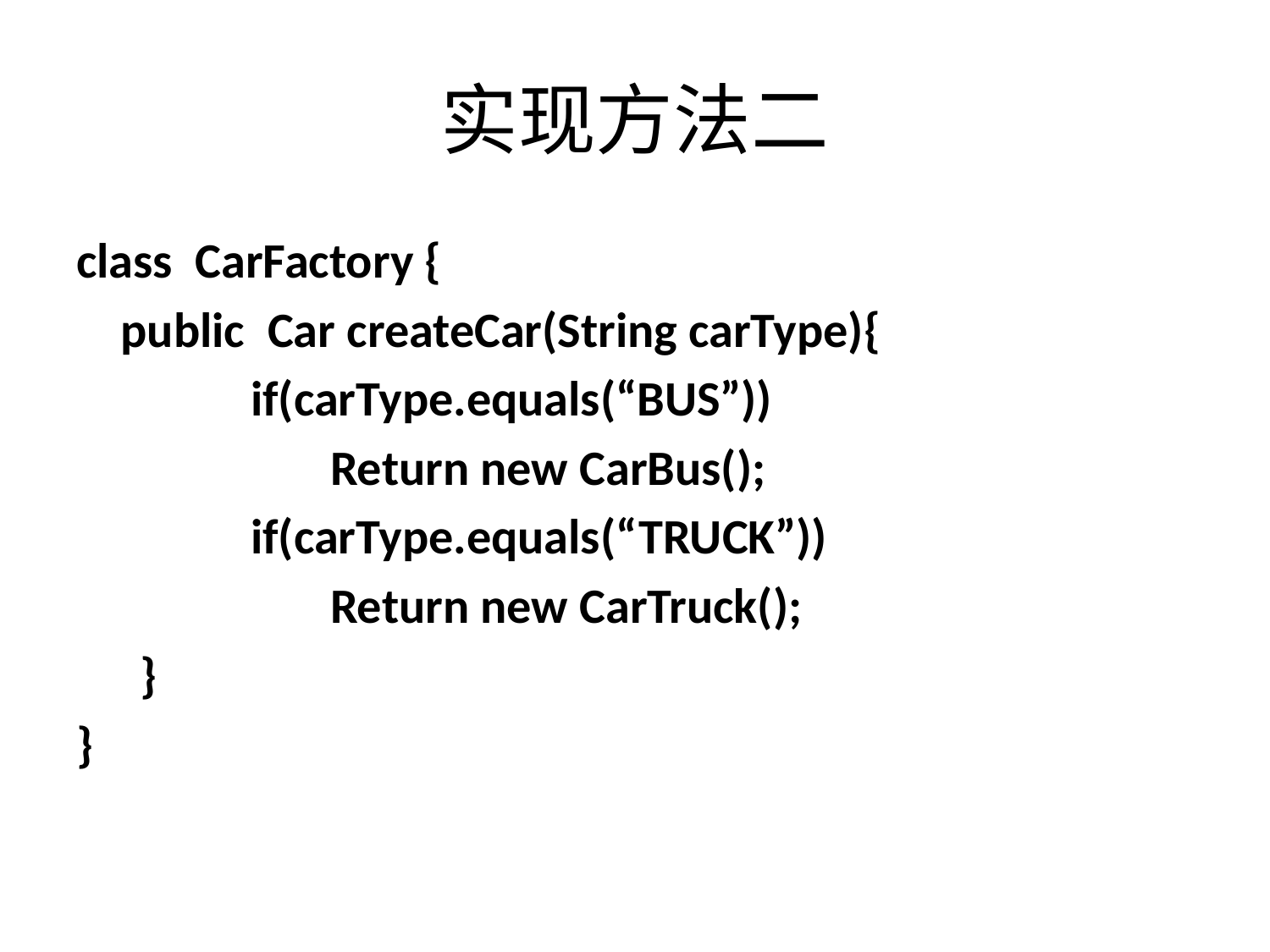

# 实现方法二
class  CarFactory {
    public  Car createCar(String carType){
  		if(carType.equals(“BUS”))
Return new CarBus();
		if(carType.equals(“TRUCK”))
Return new CarTruck();
}
}